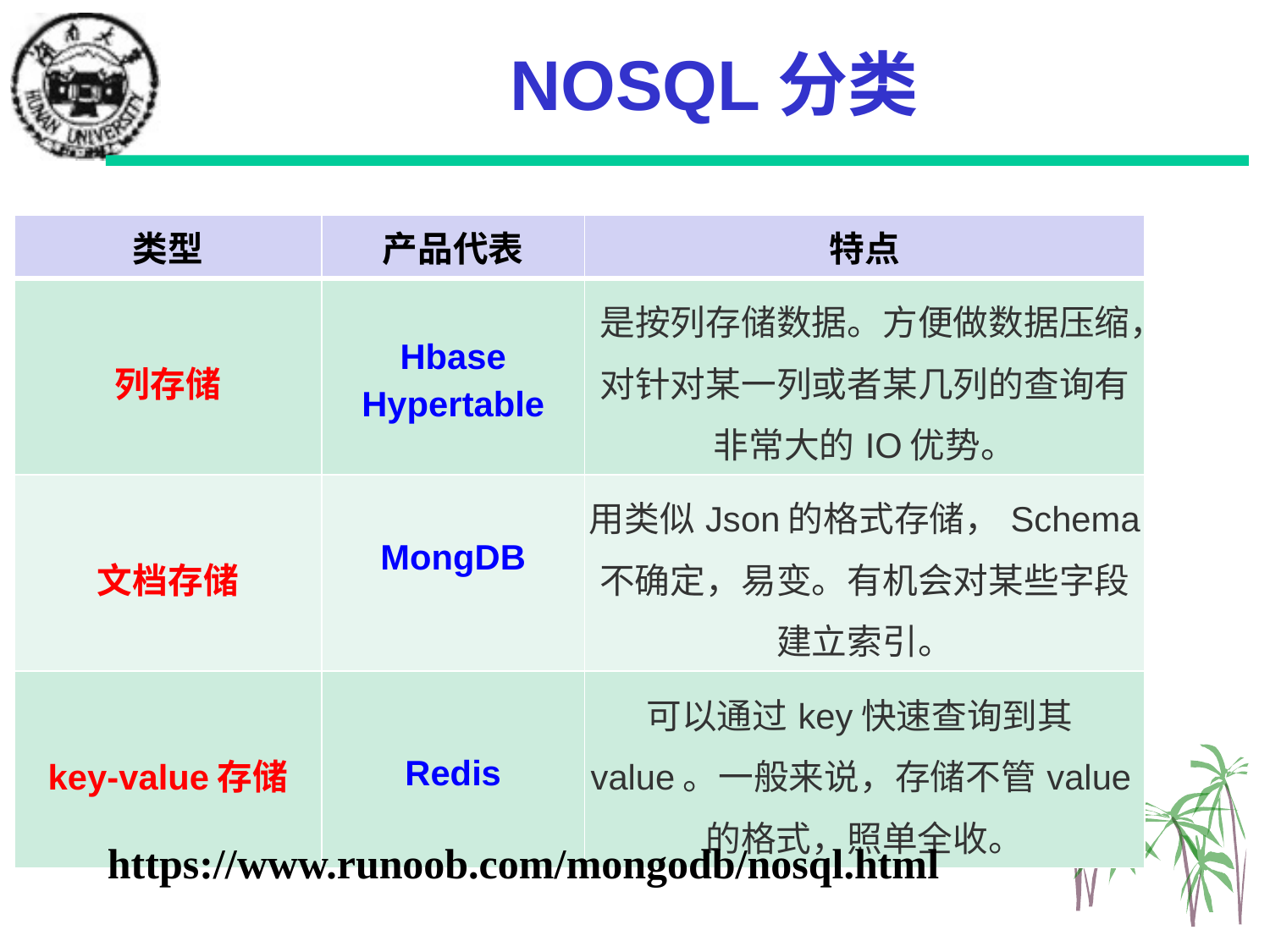

# NOSQL分类
| 类型 | 产品代表 | 特点 |
| --- | --- | --- |
| 列存储 | Hbase Hypertable | 是按列存储数据。方便做数据压缩，对针对某一列或者某几列的查询有非常大的IO优势。 |
| 文档存储 | MongDB | 用类似Json的格式存储，Schema不确定，易变。有机会对某些字段建立索引。 |
| key-value存储 | Redis | 可以通过key快速查询到其value。一般来说，存储不管value的格式，照单全收。 |
https://www.runoob.com/mongodb/nosql.html